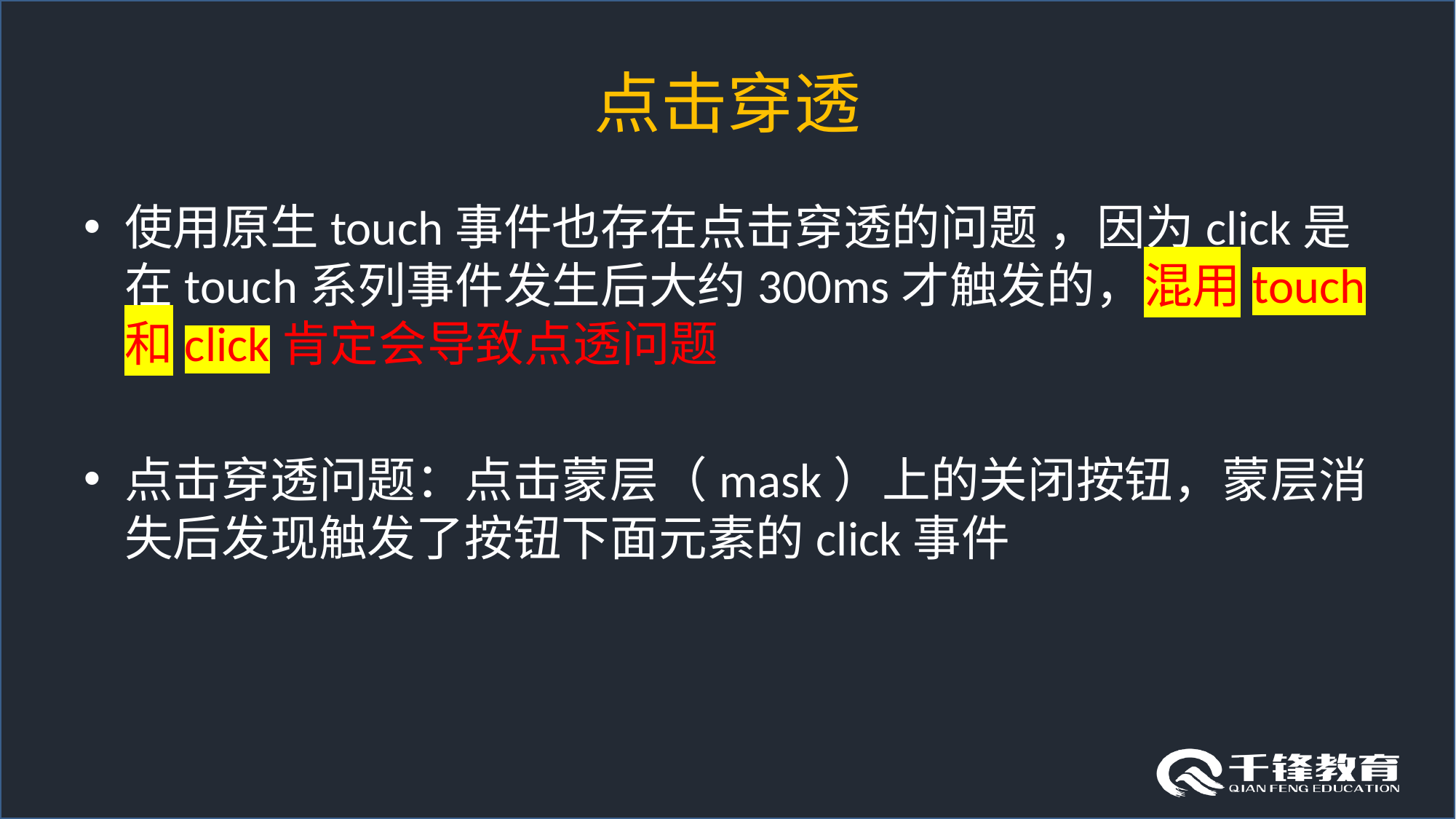

# 点击穿透
使用原生touch事件也存在点击穿透的问题 ，因为click是在touch系列事件发生后大约300ms才触发的，混用touch和click肯定会导致点透问题

点击穿透问题：点击蒙层（mask）上的关闭按钮，蒙层消失后发现触发了按钮下面元素的click事件